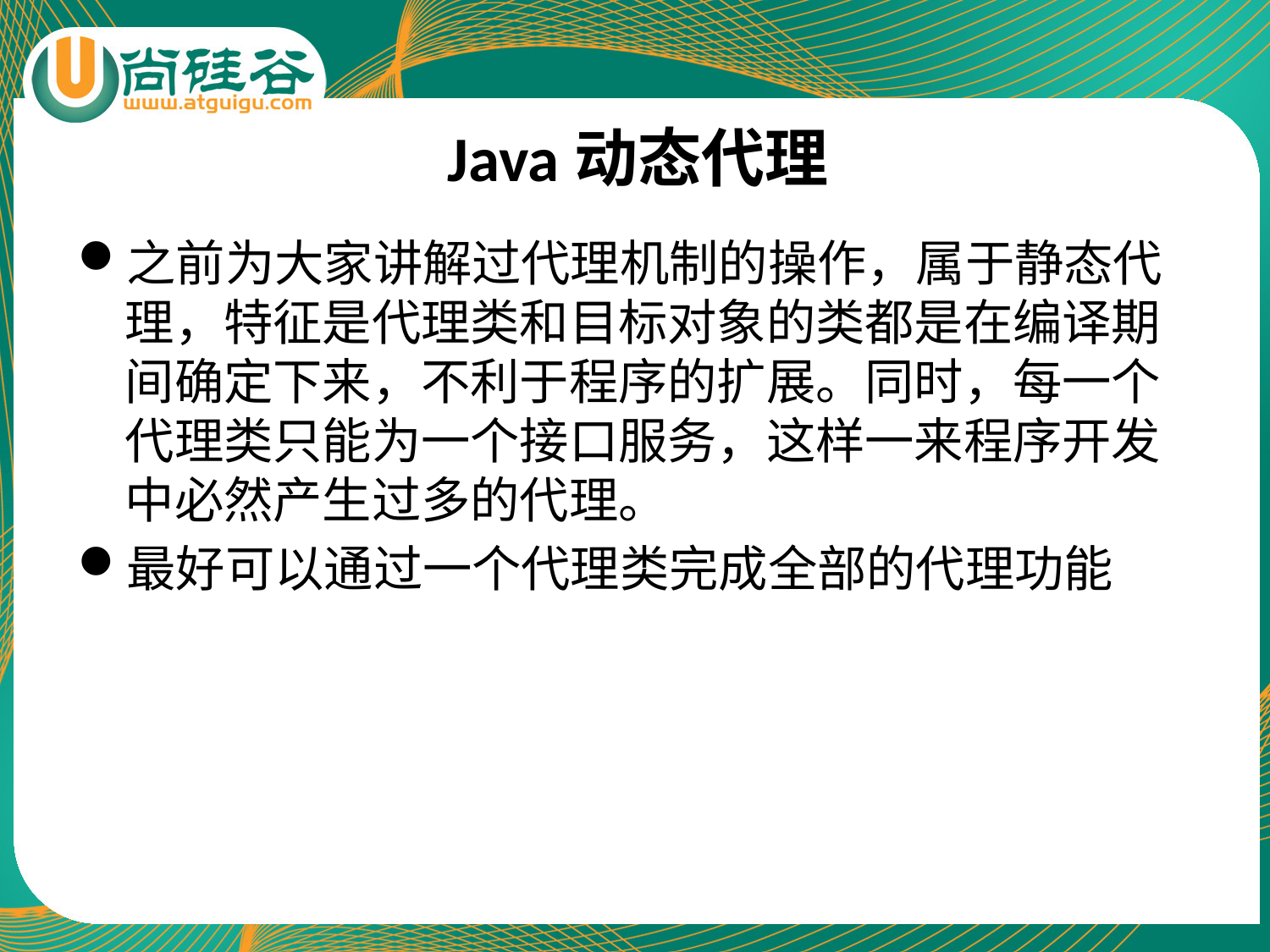

Java动态代理
之前为大家讲解过代理机制的操作，属于静态代理，特征是代理类和目标对象的类都是在编译期间确定下来，不利于程序的扩展。同时，每一个代理类只能为一个接口服务，这样一来程序开发中必然产生过多的代理。
最好可以通过一个代理类完成全部的代理功能